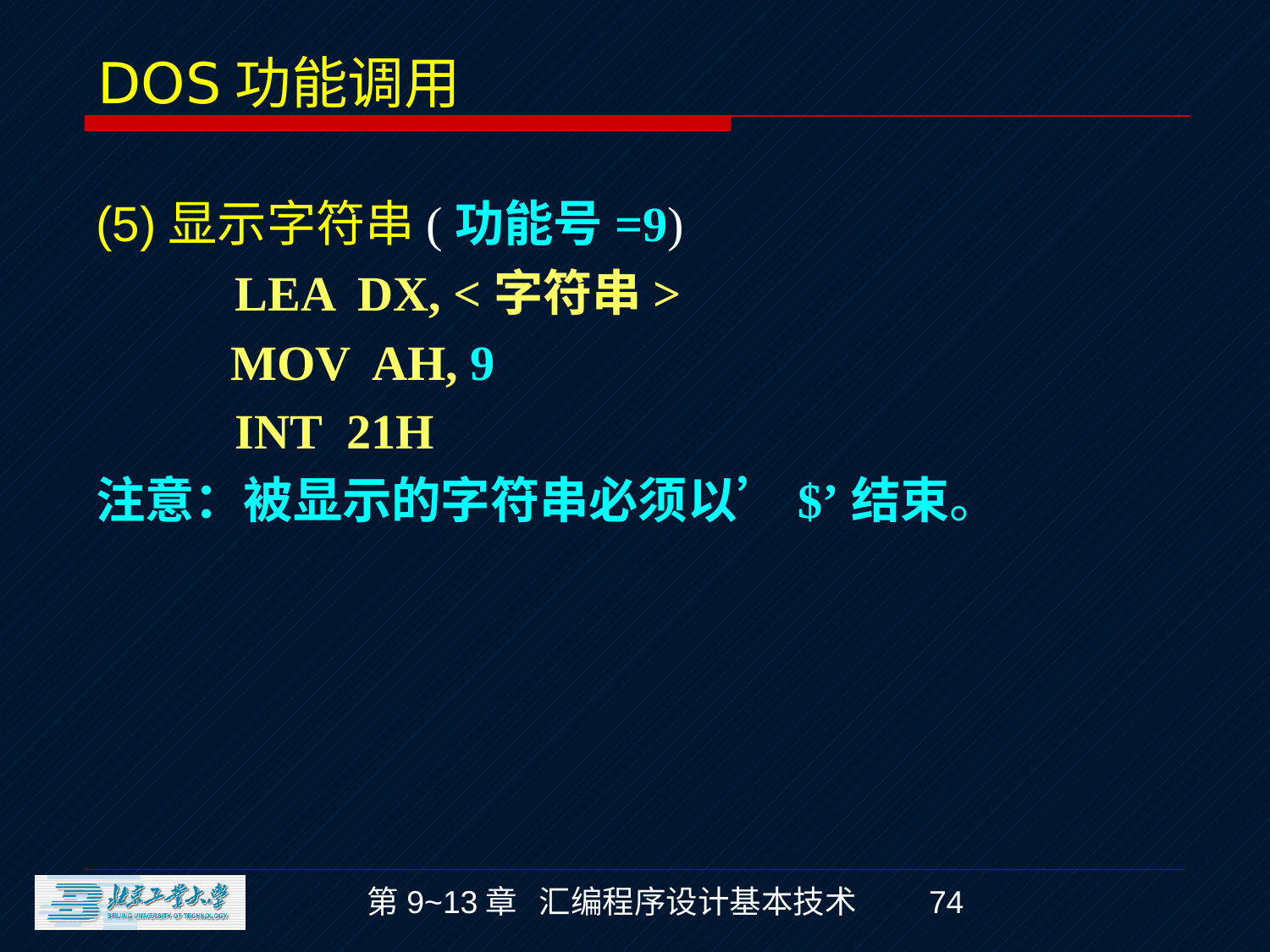

# DOS功能调用
(5)显示字符串(功能号=9)
 	 LEA  DX, <字符串>
           MOV  AH, 9
   	 INT  21H
注意：被显示的字符串必须以’$’结束。